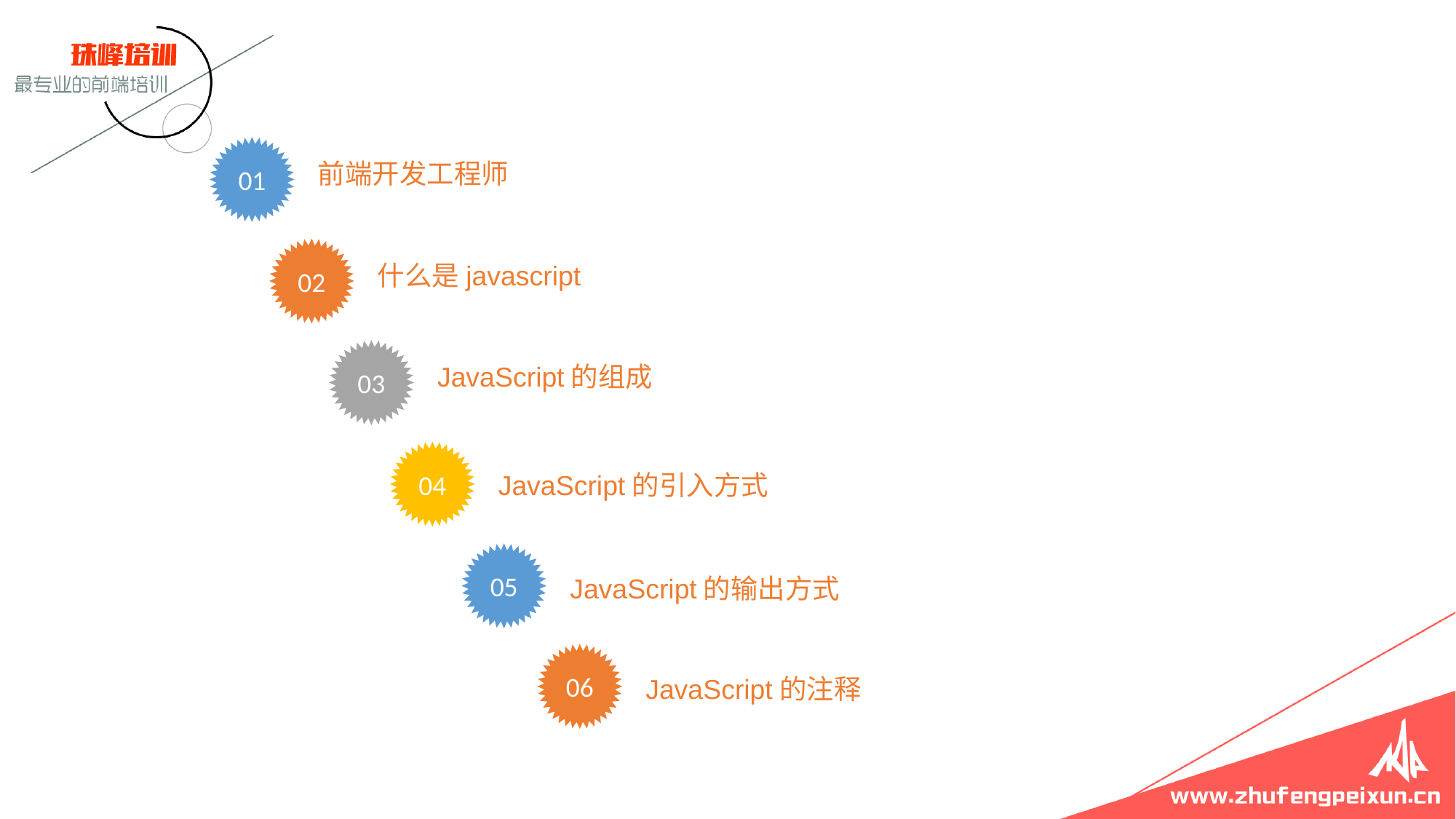

01
前端开发工程师

02
什么是javascript

03
JavaScript的组成

04
JavaScript的引入方式

05
JavaScript的输出方式

06
JavaScript的注释